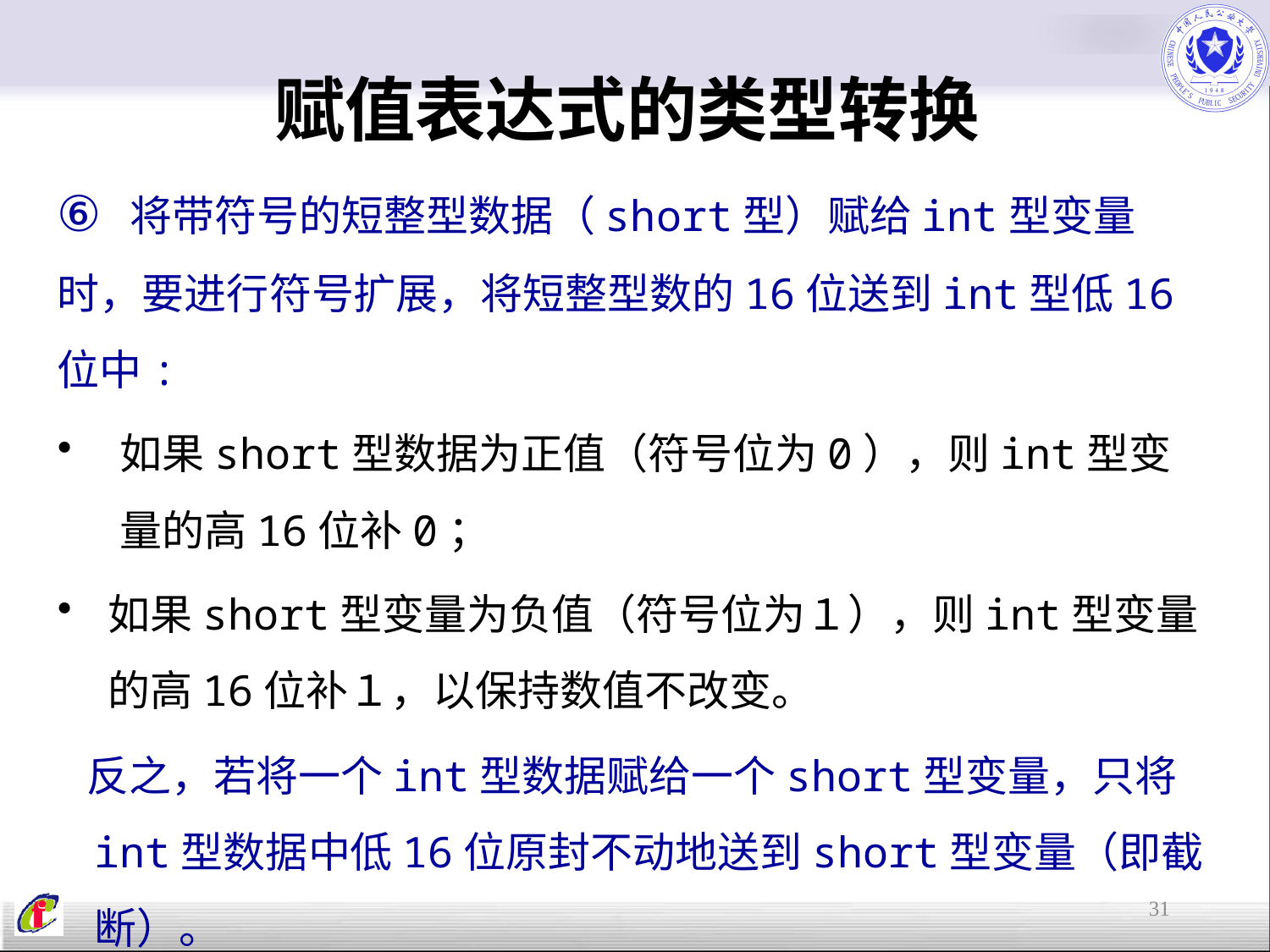

# 赋值表达式的类型转换
 将带符号的短整型数据（short型）赋给int型变量时，要进行符号扩展，将短整型数的16位送到int型低16位中:
如果short型数据为正值（符号位为0），则int型变量的高16位补0；
如果short型变量为负值（符号位为１），则int型变量的高16位补１，以保持数值不改变。
  反之，若将一个int型数据赋给一个short型变量，只将int型数据中低16位原封不动地送到short型变量（即截断）。
31